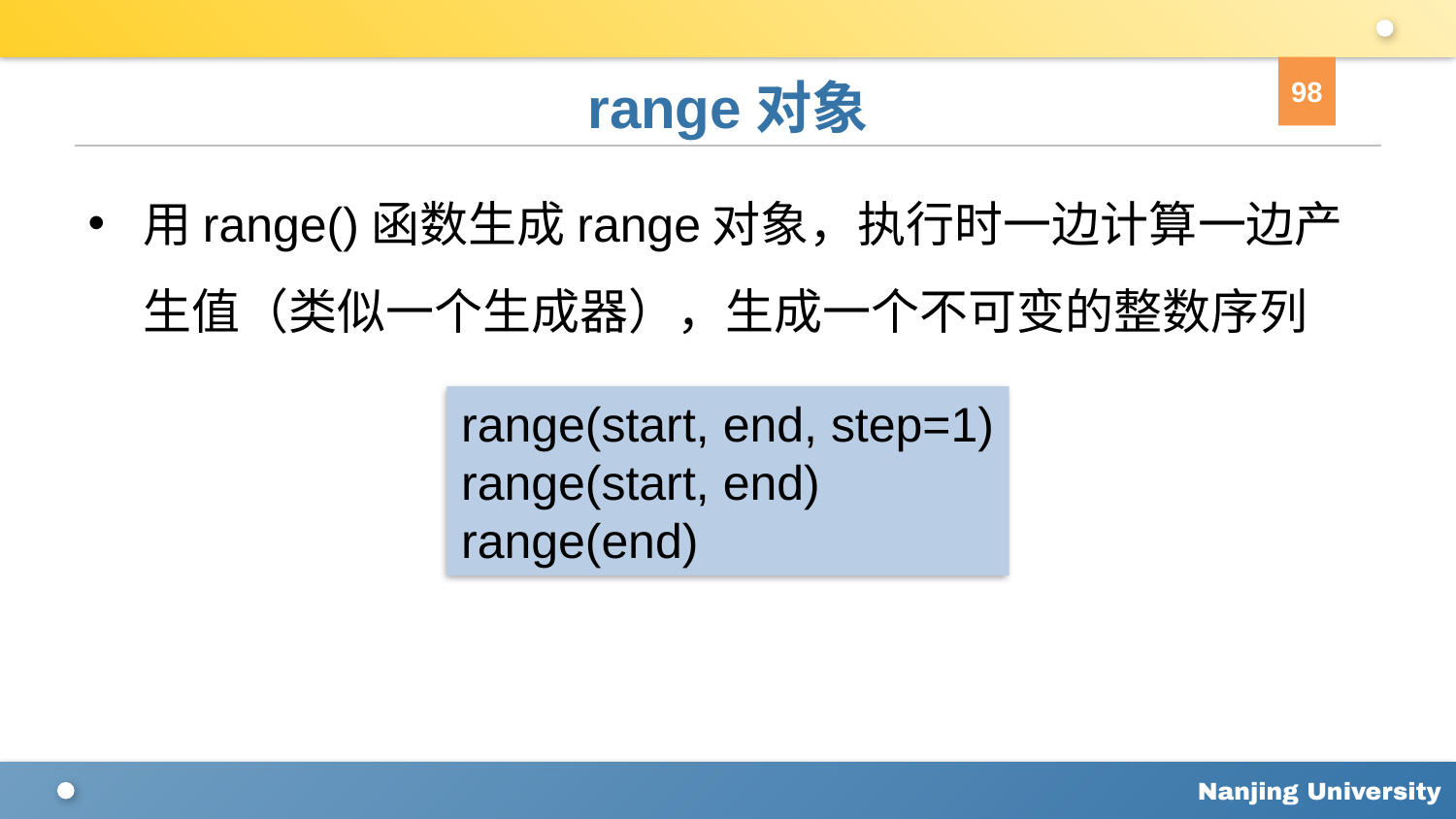

98
# range对象
用range()函数生成range对象，执行时一边计算一边产生值（类似一个生成器），生成一个不可变的整数序列
range(start, end, step=1)
range(start, end)
range(end)